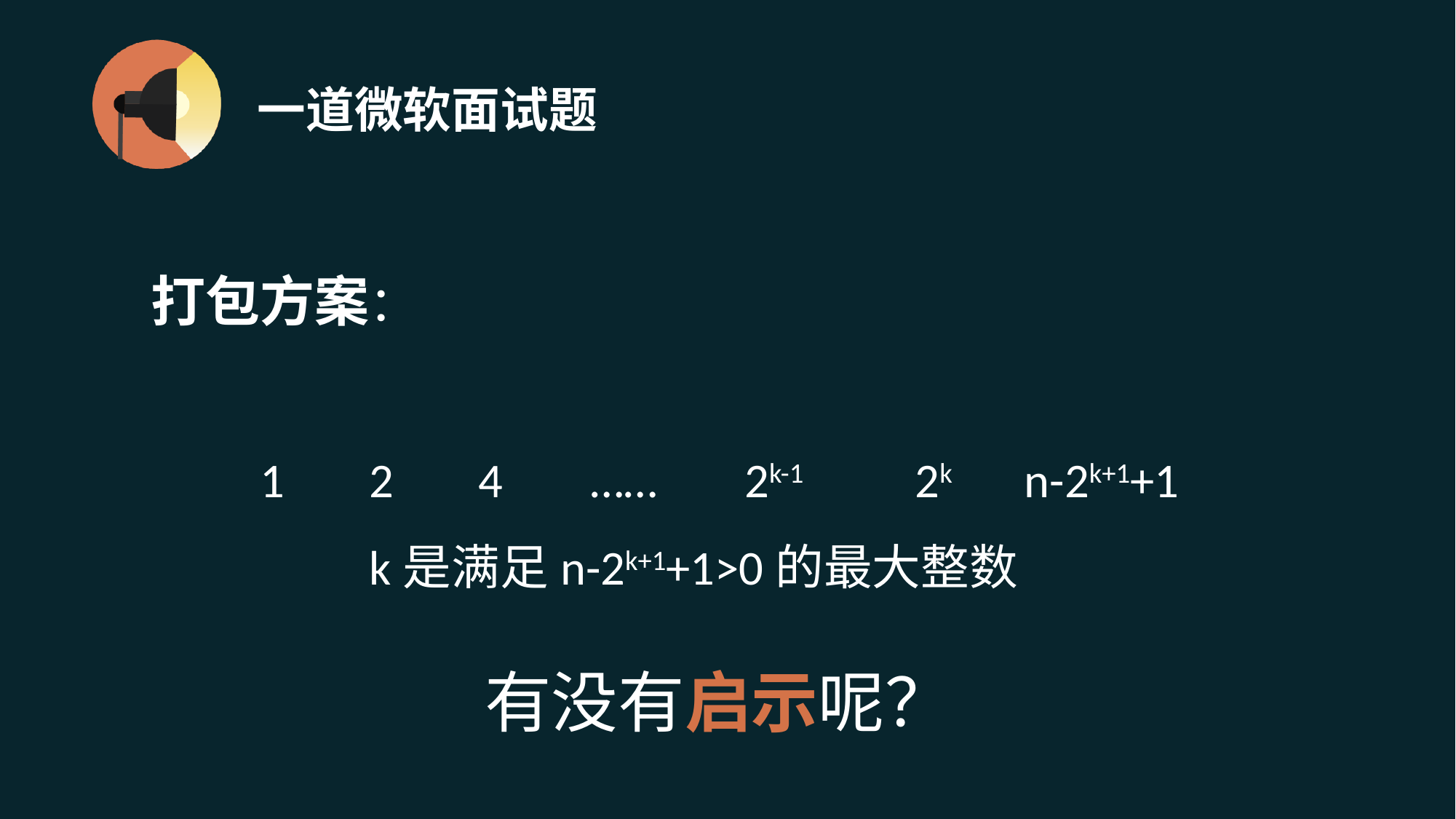

# 一道微软面试题
打包方案：

	1	2	4        ……        2k-1		2k	n-2k+1+1
		k是满足n-2k+1+1>0的最大整数
有没有启示呢？